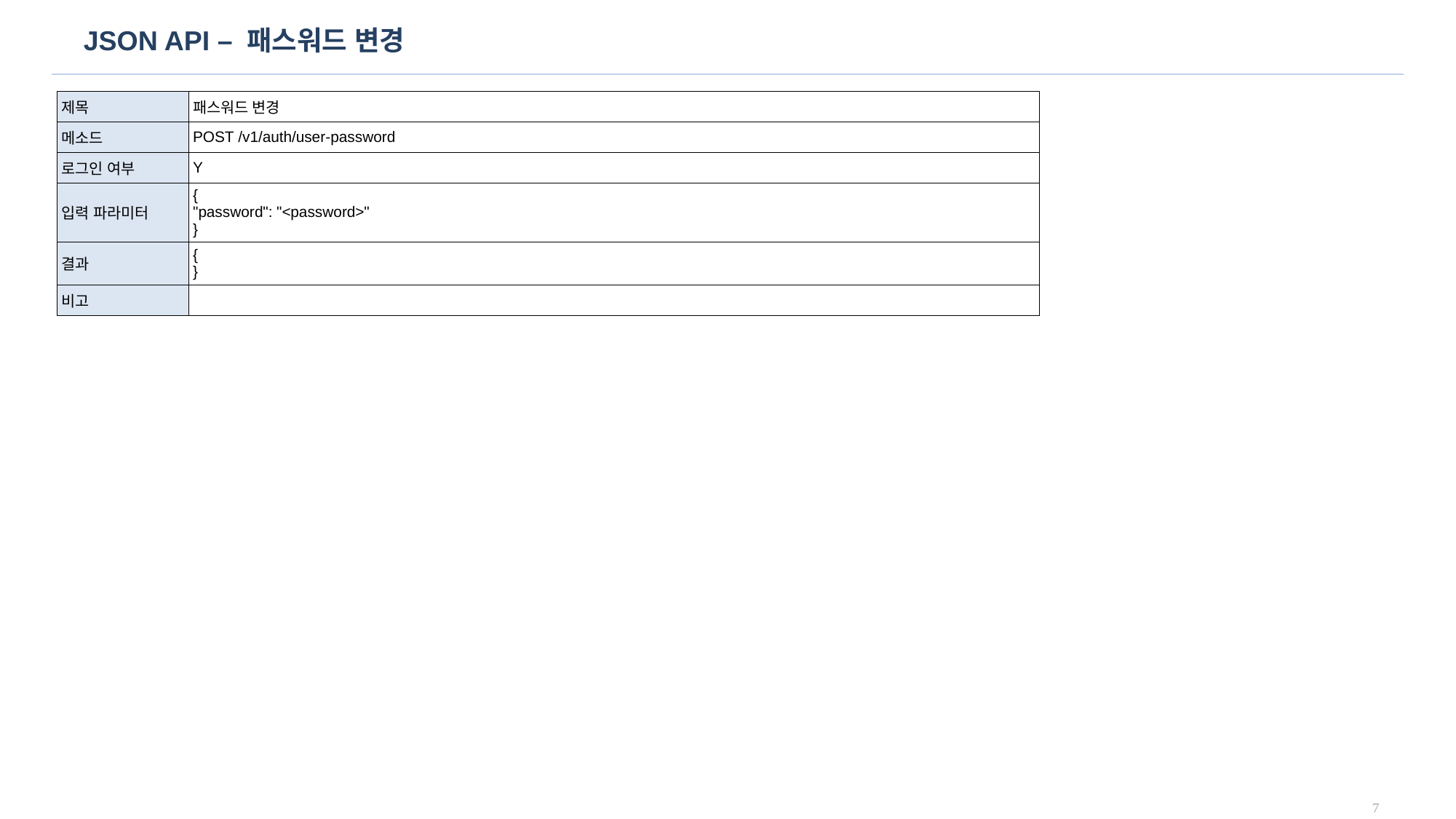

# JSON API – 패스워드 변경
| 제목 | 패스워드 변경 |
| --- | --- |
| 메소드 | POST /v1/auth/user-password |
| 로그인 여부 | Y |
| 입력 파라미터 | { "password": "<password>" } |
| 결과 | { } |
| 비고 |  |

7